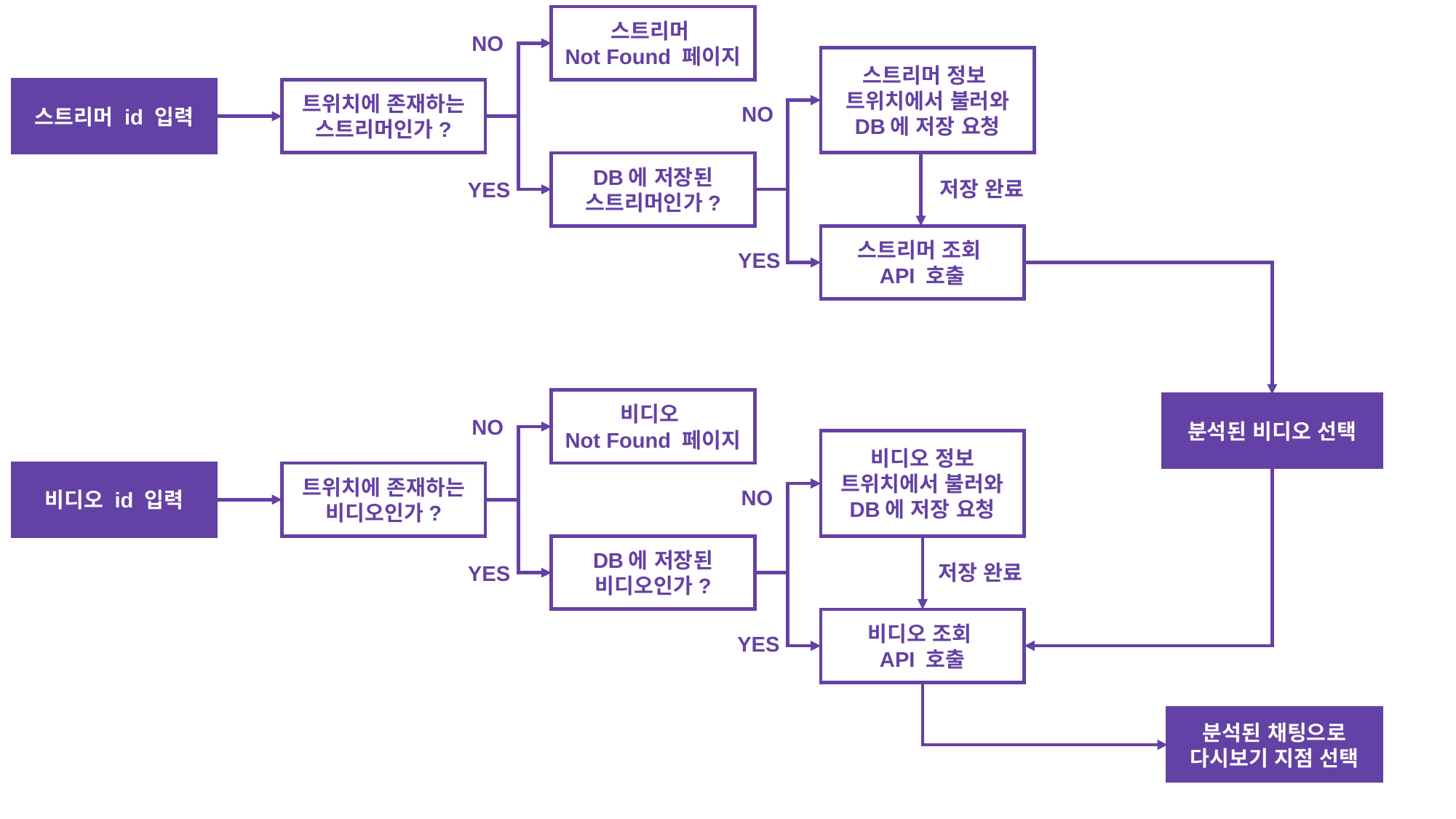

스트리머
Not Found 페이지
NO
스트리머 정보
트위치에서 불러와 DB에 저장 요청
스트리머 id 입력
트위치에 존재하는 스트리머인가?
NO
DB에 저장된
스트리머인가?
저장 완료
YES
스트리머 조회
API 호출
YES
비디오
Not Found 페이지
분석된 비디오 선택
NO
비디오 정보
트위치에서 불러와
DB에 저장 요청
비디오 id 입력
트위치에 존재하는 비디오인가?
NO
DB에 저장된
비디오인가?
저장 완료
YES
비디오 조회
API 호출
YES
분석된 채팅으로
다시보기 지점 선택